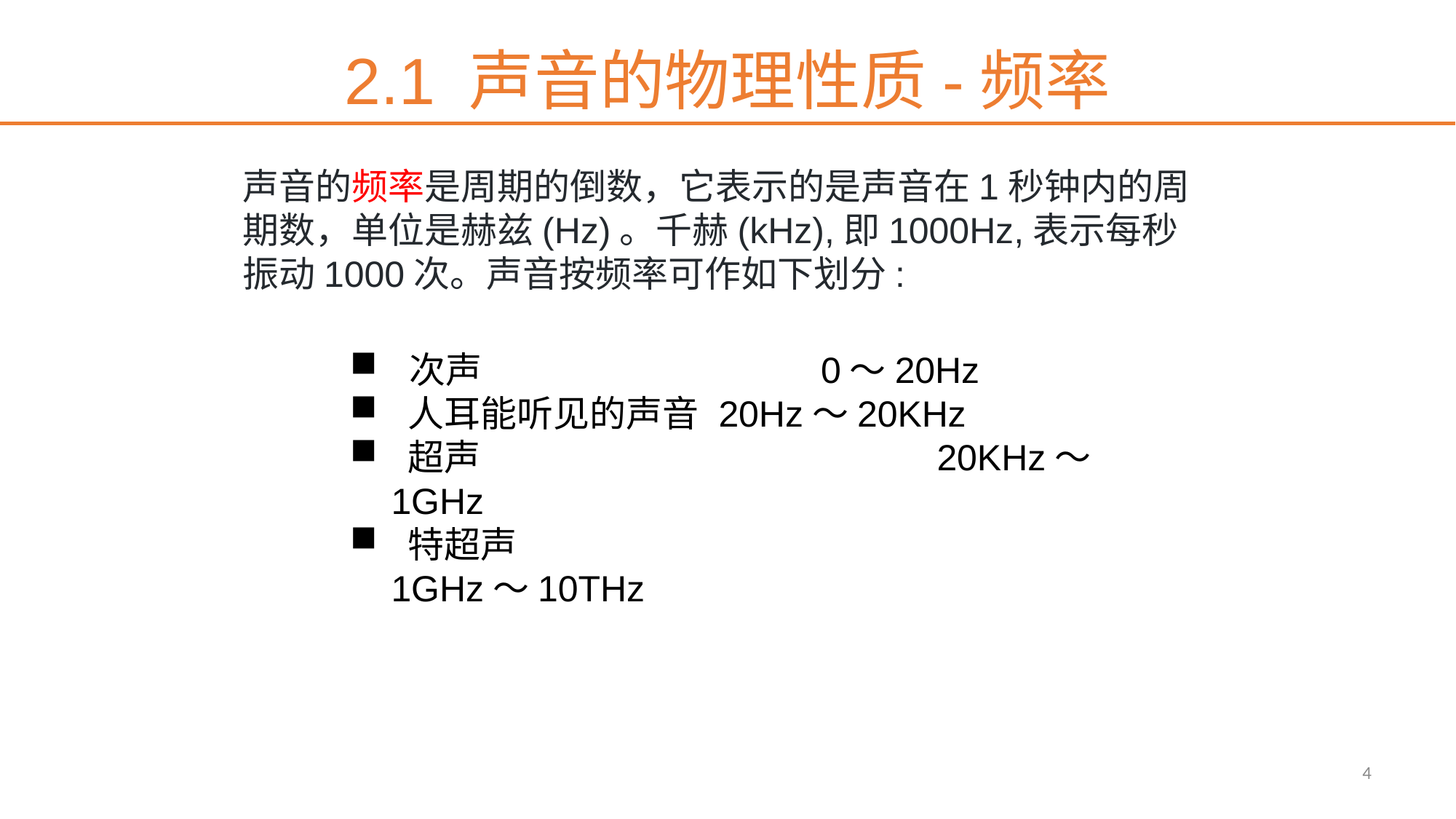

# 2.1 声音的物理性质-频率
声音的频率是周期的倒数，它表示的是声音在1秒钟内的周期数，单位是赫兹(Hz)。千赫(kHz),即1000Hz,表示每秒振动1000次。声音按频率可作如下划分:
  次声		              	0～20Hz
 人耳能听见的声音 	20Hz～20KHz
 超声					20KHz～1GHz
 特超声					1GHz～10THz
4